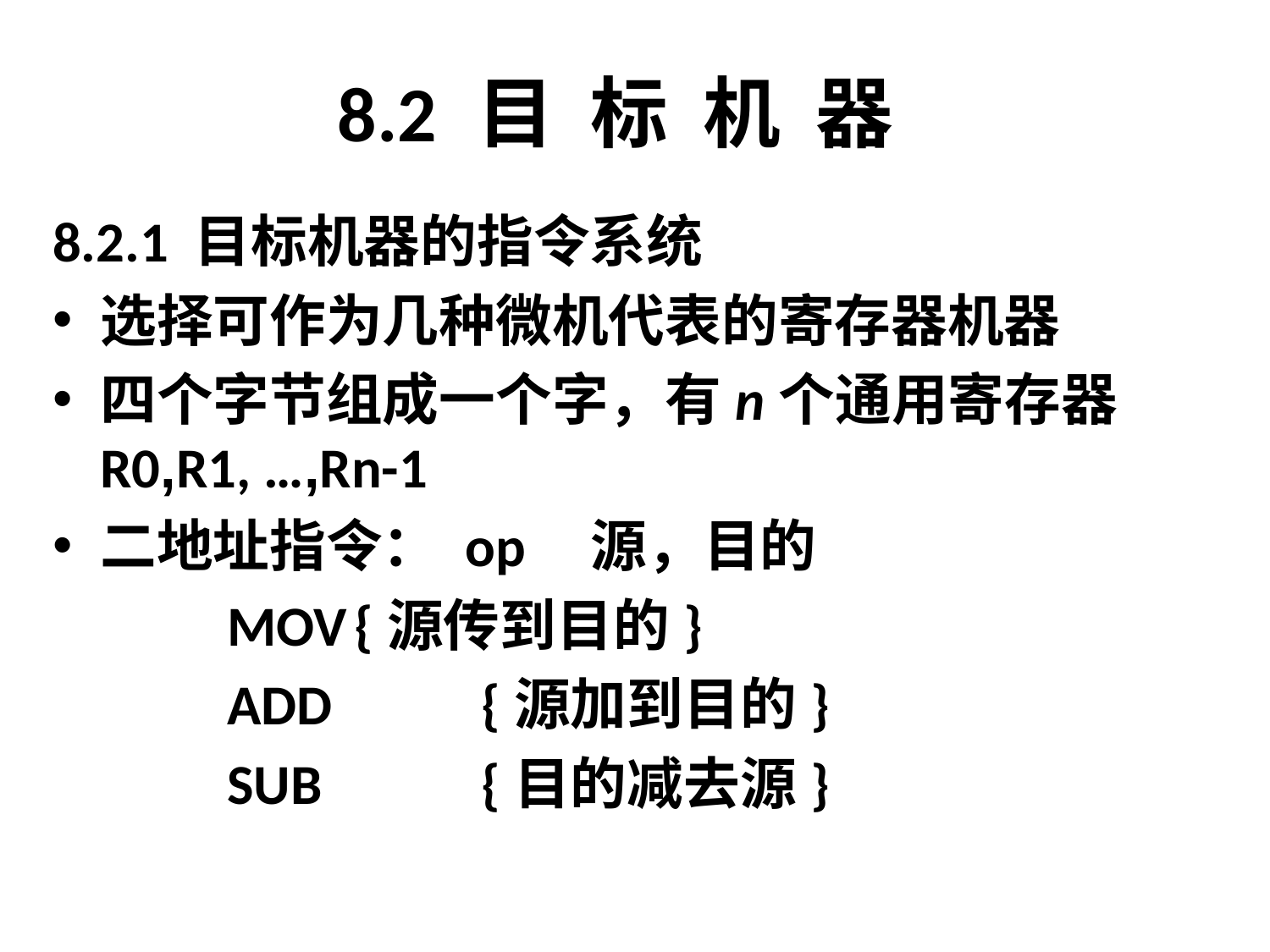

# 8.2 目  标  机  器
8.2.1 目标机器的指令系统
选择可作为几种微机代表的寄存器机器
四个字节组成一个字，有n个通用寄存器R0,R1, …,Rn-1
二地址指令： op    源，目的
		MOV	{源传到目的}
		ADD		{源加到目的}
		SUB		{目的减去源}